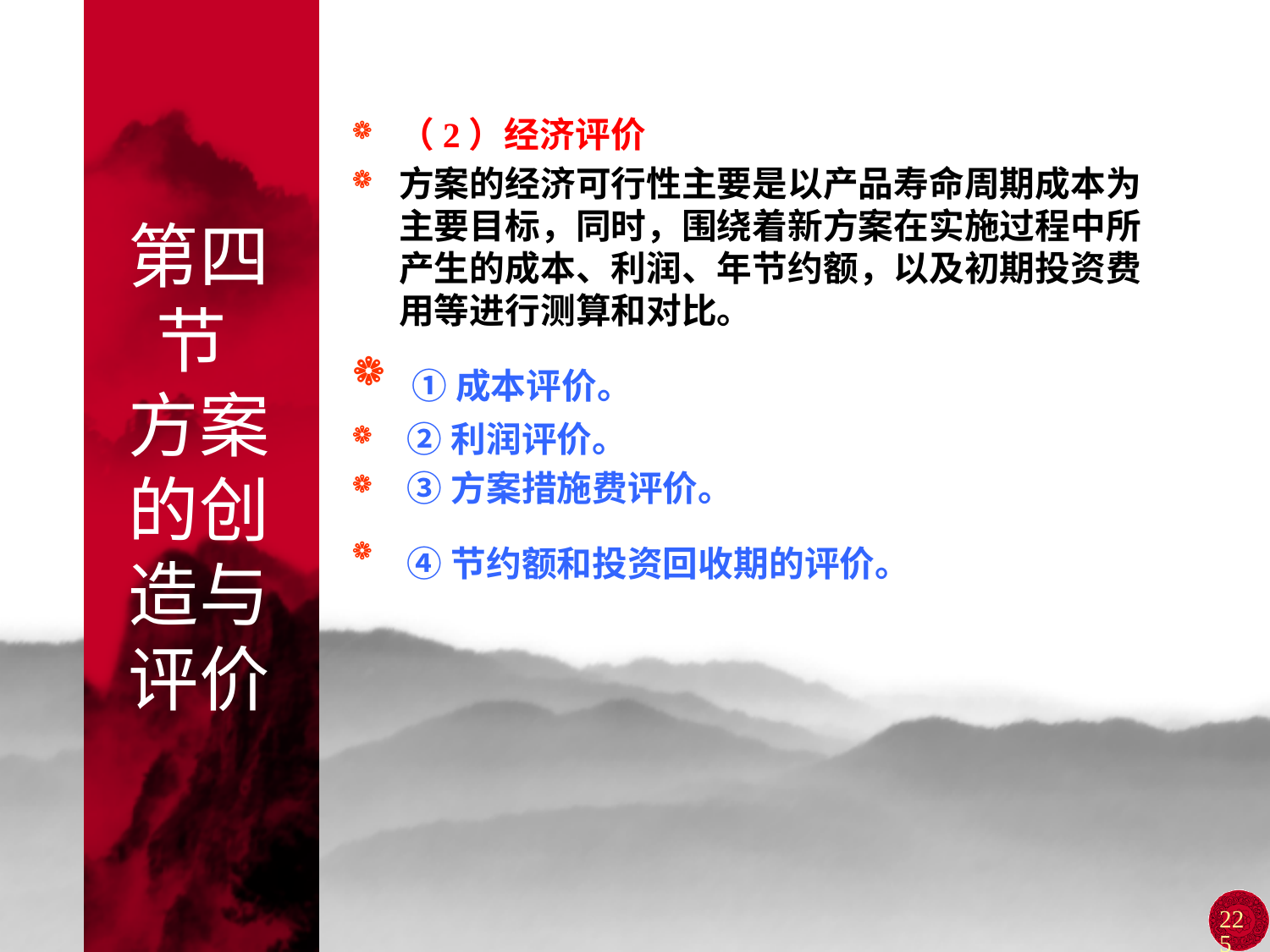

# 第四节  方案的创造与评价
（2）经济评价
方案的经济可行性主要是以产品寿命周期成本为主要目标，同时，围绕着新方案在实施过程中所产生的成本、利润、年节约额，以及初期投资费用等进行测算和对比。
 ①成本评价。
 ②利润评价。
 ③方案措施费评价。
 ④节约额和投资回收期的评价。
225